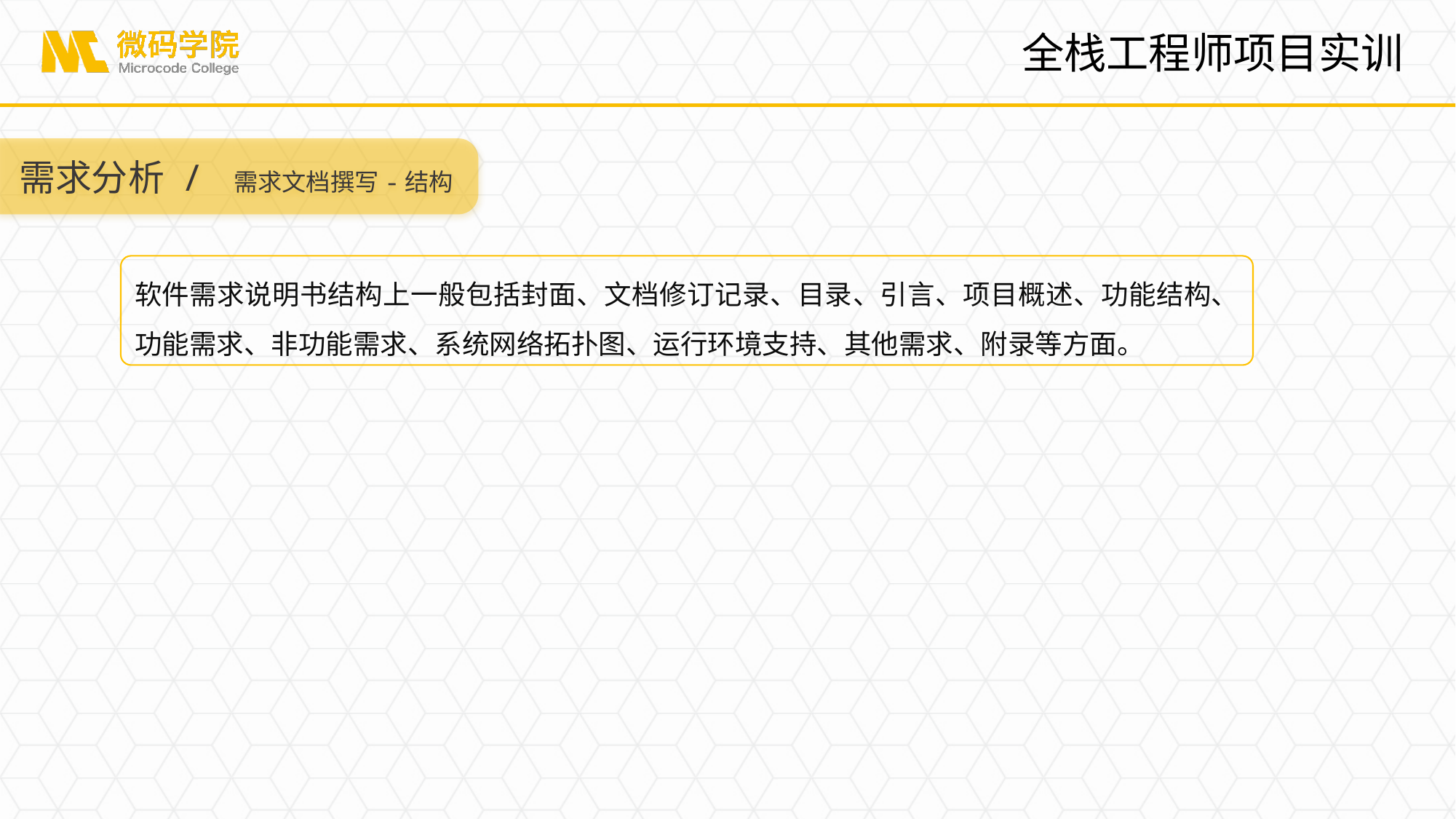

需求分析 / 需求文档撰写-结构
软件需求说明书结构上一般包括封面、文档修订记录、目录、引言、项目概述、功能结构、功能需求、非功能需求、系统网络拓扑图、运行环境支持、其他需求、附录等方面。